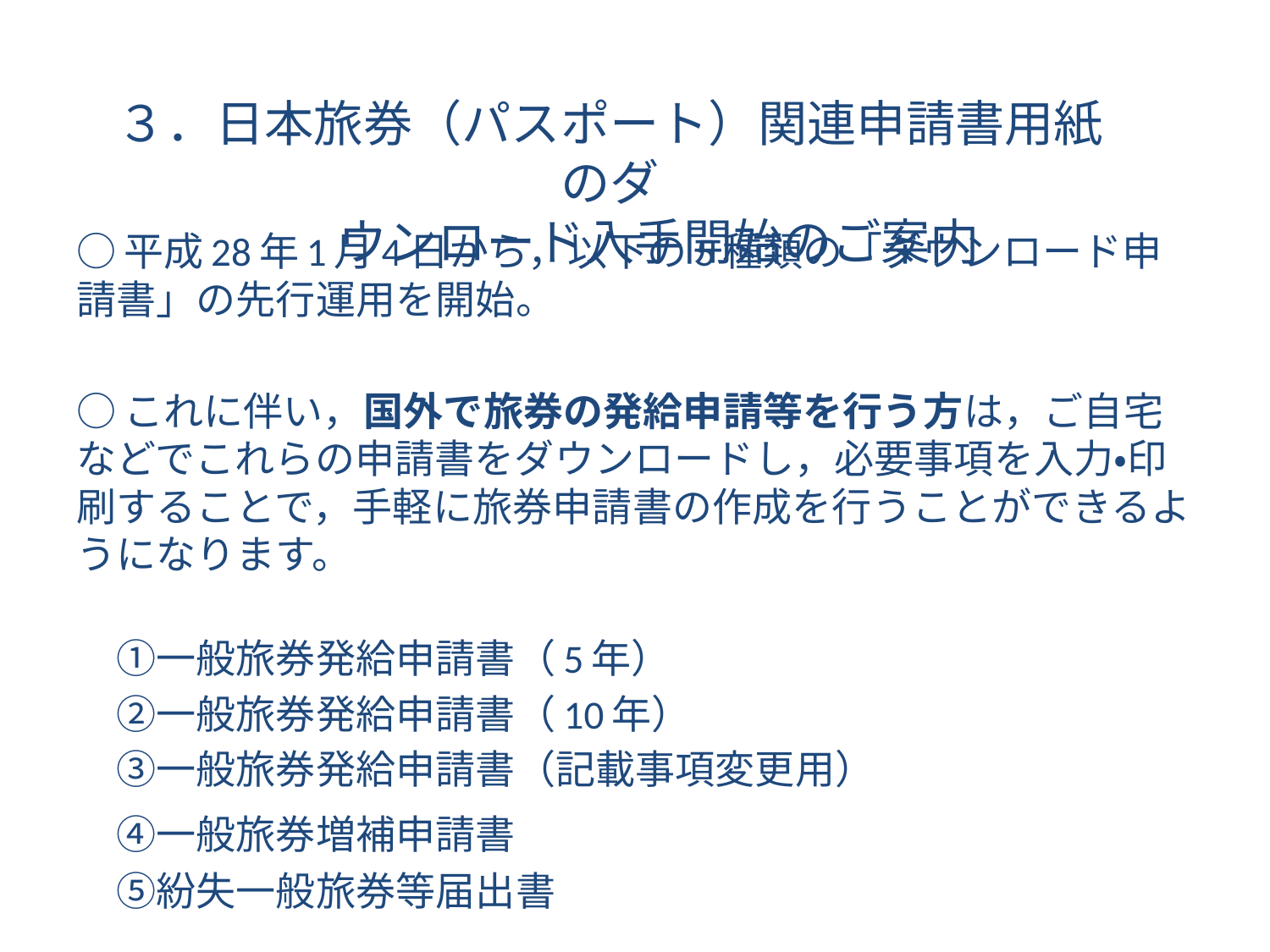

３．日本旅券（パスポート）関連申請書用紙のダ
　　ウンロード入手開始のご案内

○平成28年1月4日から，以下の5種類の「ダウンロード申請書」の先行運用を開始。

○これに伴い，国外で旅券の発給申請等を行う方は，ご自宅などでこれらの申請書をダウンロードし，必要事項を入力・印刷することで，手軽に旅券申請書の作成を行うことができるようになります。
　①一般旅券発給申請書（5年）
　②一般旅券発給申請書（10年）
　③一般旅券発給申請書（記載事項変更用）
　④一般旅券増補申請書
　⑤紛失一般旅券等届出書